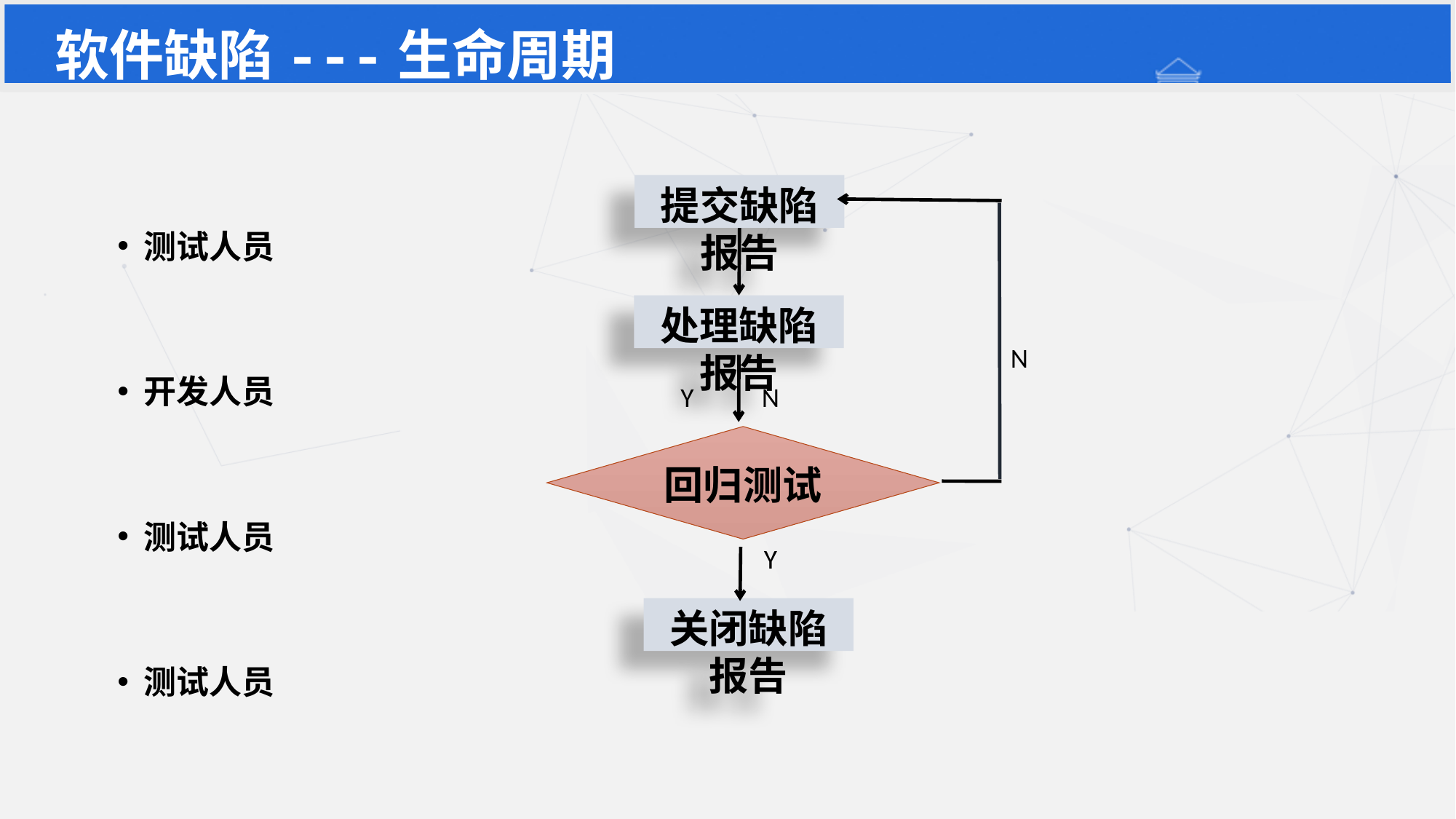

软件缺陷---生命周期

测试人员

开发人员

测试人员

测试人员

提交缺陷报告
处理缺陷报告
N
Y           N
回归测试
Y
关闭缺陷报告